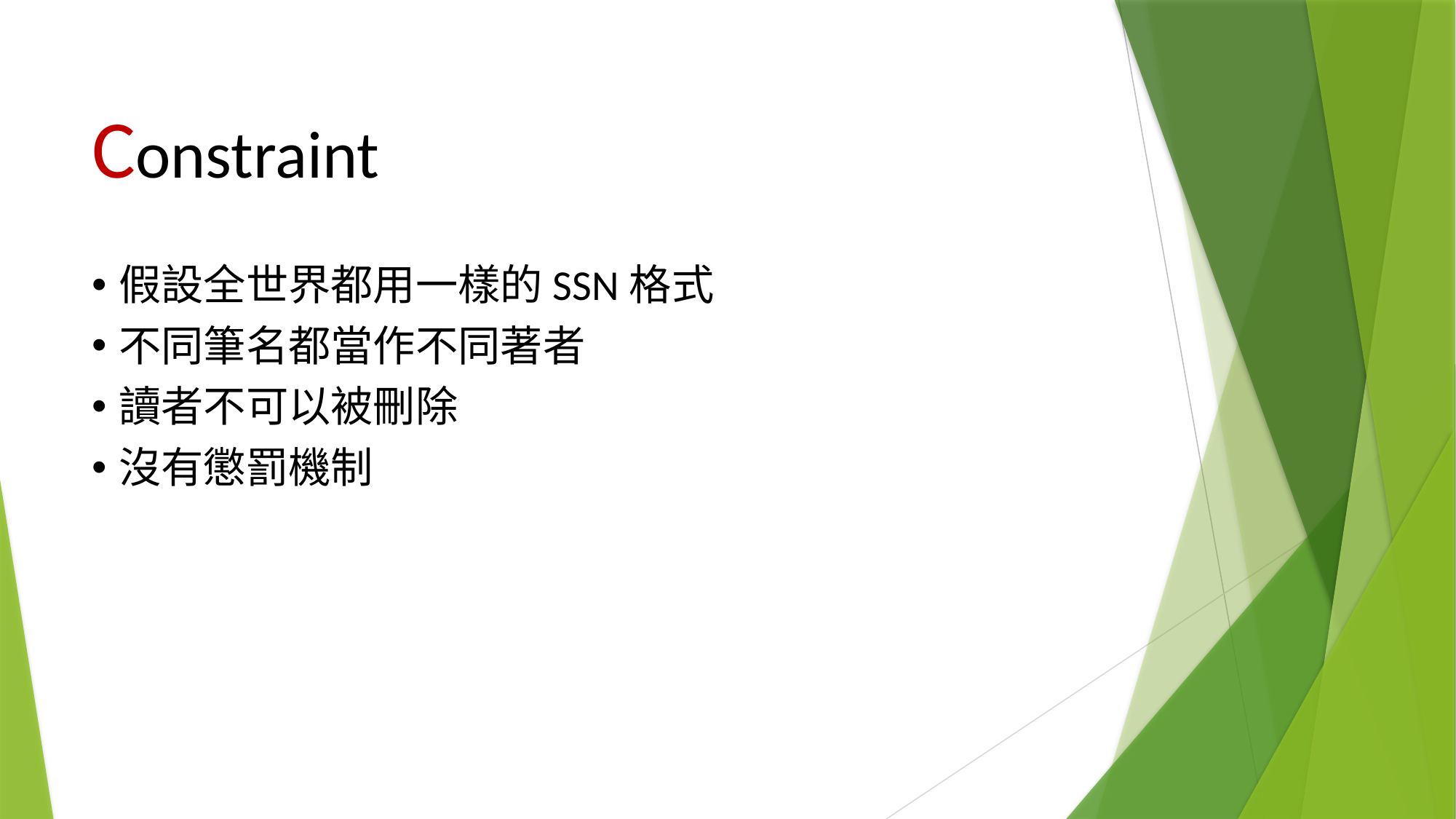

# Constraint
假設全世界都用一樣的SSN格式
不同筆名都當作不同著者
讀者不可以被刪除
沒有懲罰機制